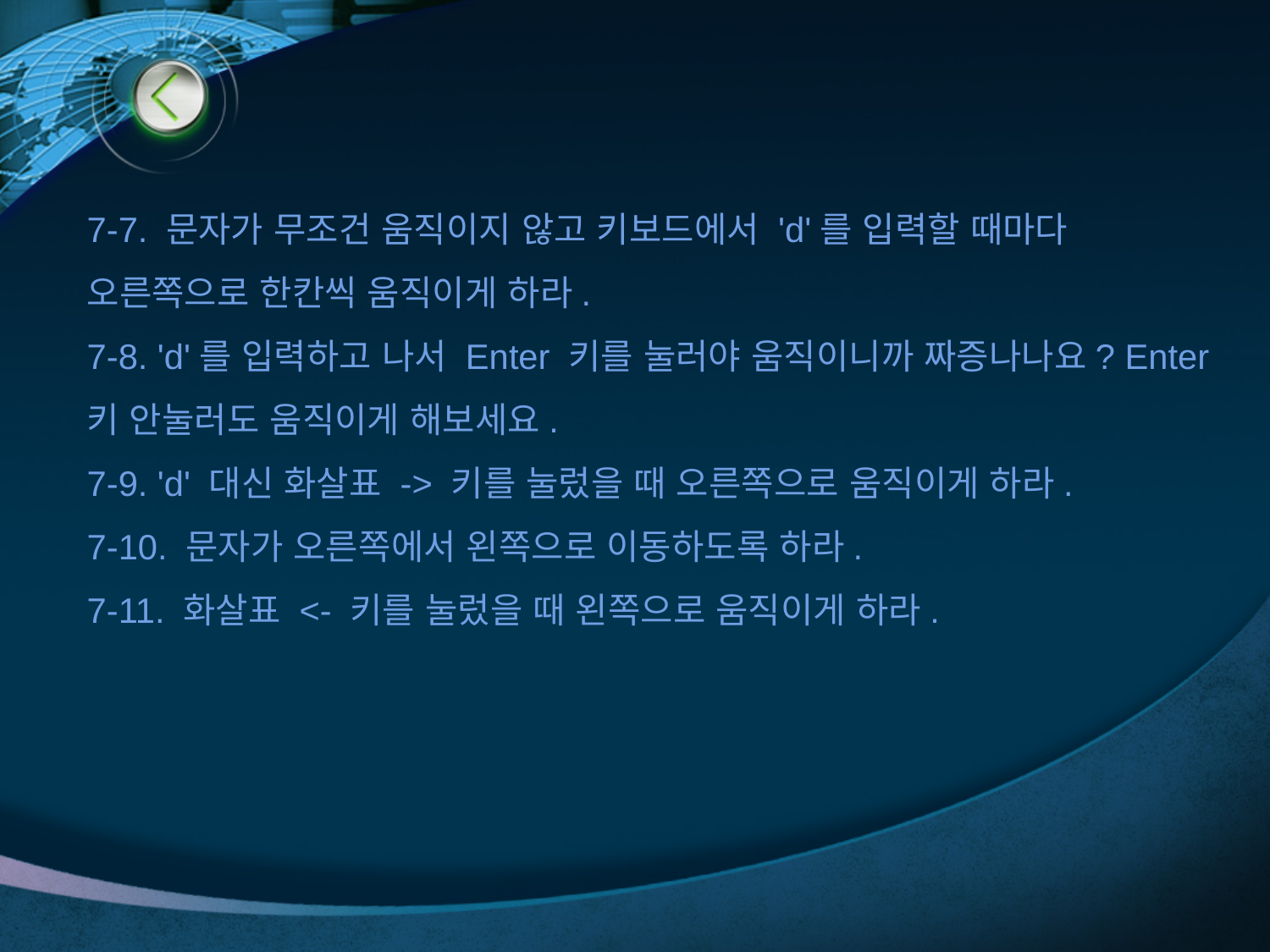

#
7-7. 문자가 무조건 움직이지 않고 키보드에서 'd'를 입력할 때마다 오른쪽으로 한칸씩 움직이게 하라.
7-8. 'd'를 입력하고 나서 Enter 키를 눌러야 움직이니까 짜증나나요? Enter 키 안눌러도 움직이게 해보세요.
7-9. 'd' 대신 화살표 -> 키를 눌렀을 때 오른쪽으로 움직이게 하라.
7-10. 문자가 오른쪽에서 왼쪽으로 이동하도록 하라.
7-11. 화살표 <- 키를 눌렀을 때 왼쪽으로 움직이게 하라.